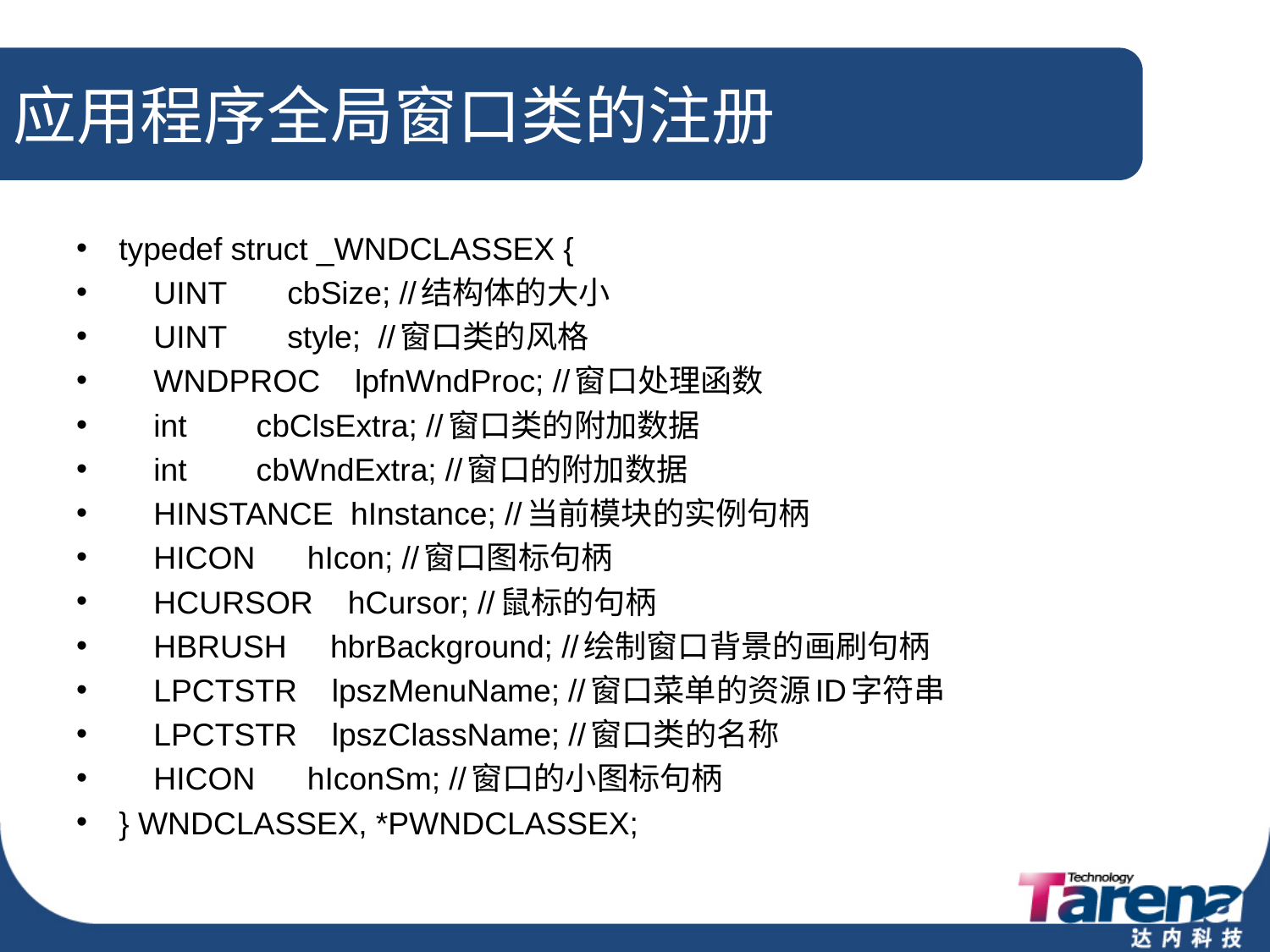

# 应用程序全局窗口类的注册
typedef struct _WNDCLASSEX {
    UINT       cbSize; //结构体的大小
    UINT       style;  //窗口类的风格
    WNDPROC    lpfnWndProc; //窗口处理函数
    int        cbClsExtra; //窗口类的附加数据
    int        cbWndExtra; //窗口的附加数据
    HINSTANCE  hInstance; //当前模块的实例句柄
    HICON      hIcon; //窗口图标句柄
    HCURSOR    hCursor; //鼠标的句柄
    HBRUSH     hbrBackground; //绘制窗口背景的画刷句柄
    LPCTSTR    lpszMenuName; //窗口菜单的资源ID字符串
    LPCTSTR    lpszClassName; //窗口类的名称
    HICON      hIconSm; //窗口的小图标句柄
} WNDCLASSEX, *PWNDCLASSEX;